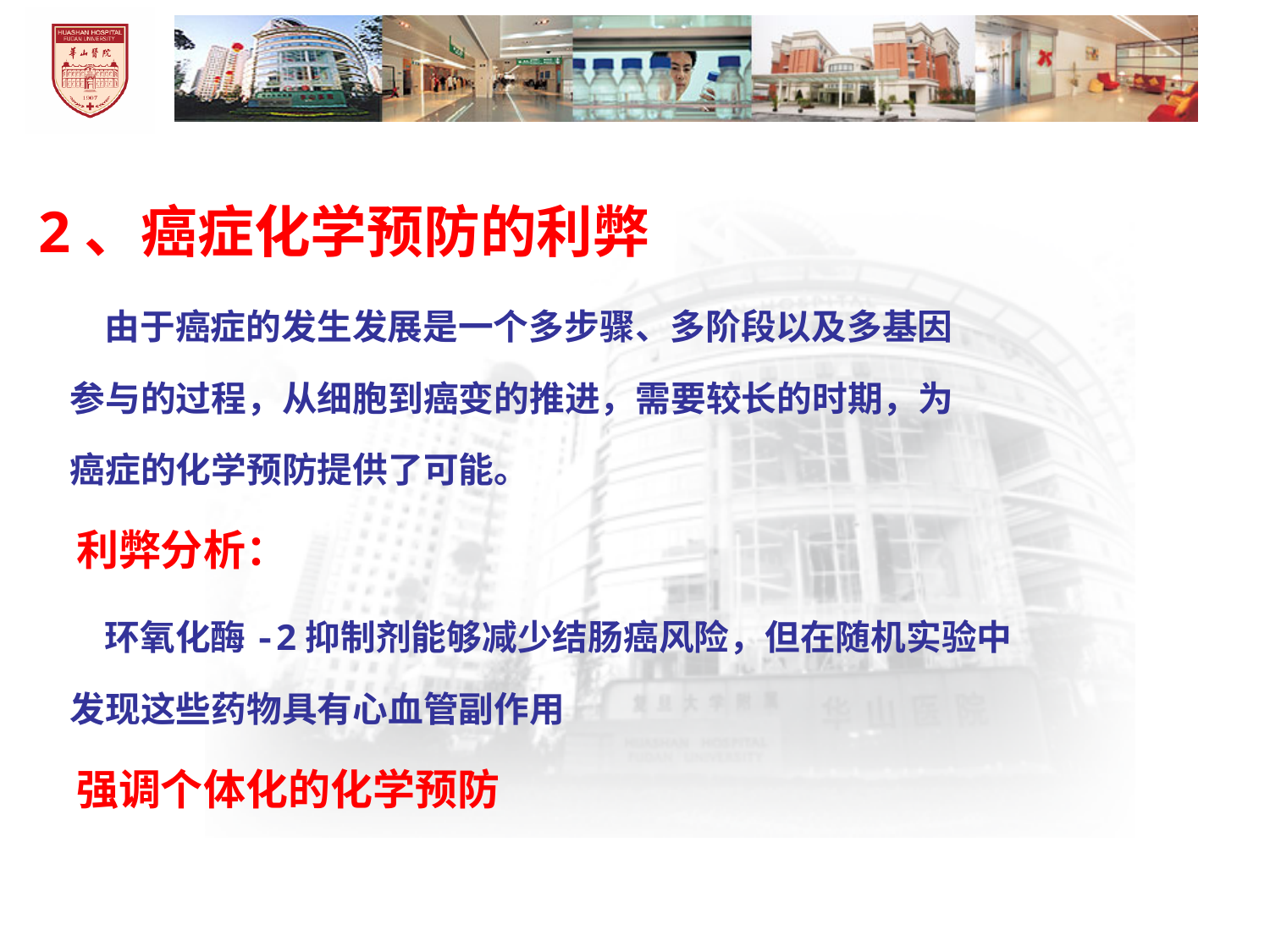

2、癌症化学预防的利弊
      由于癌症的发生发展是一个多步骤、多阶段以及多基因
   参与的过程，从细胞到癌变的推进，需要较长的时期，为
   癌症的化学预防提供了可能。
   利弊分析：
      环氧化酶-2抑制剂能够减少结肠癌风险，但在随机实验中
   发现这些药物具有心血管副作用
   强调个体化的化学预防